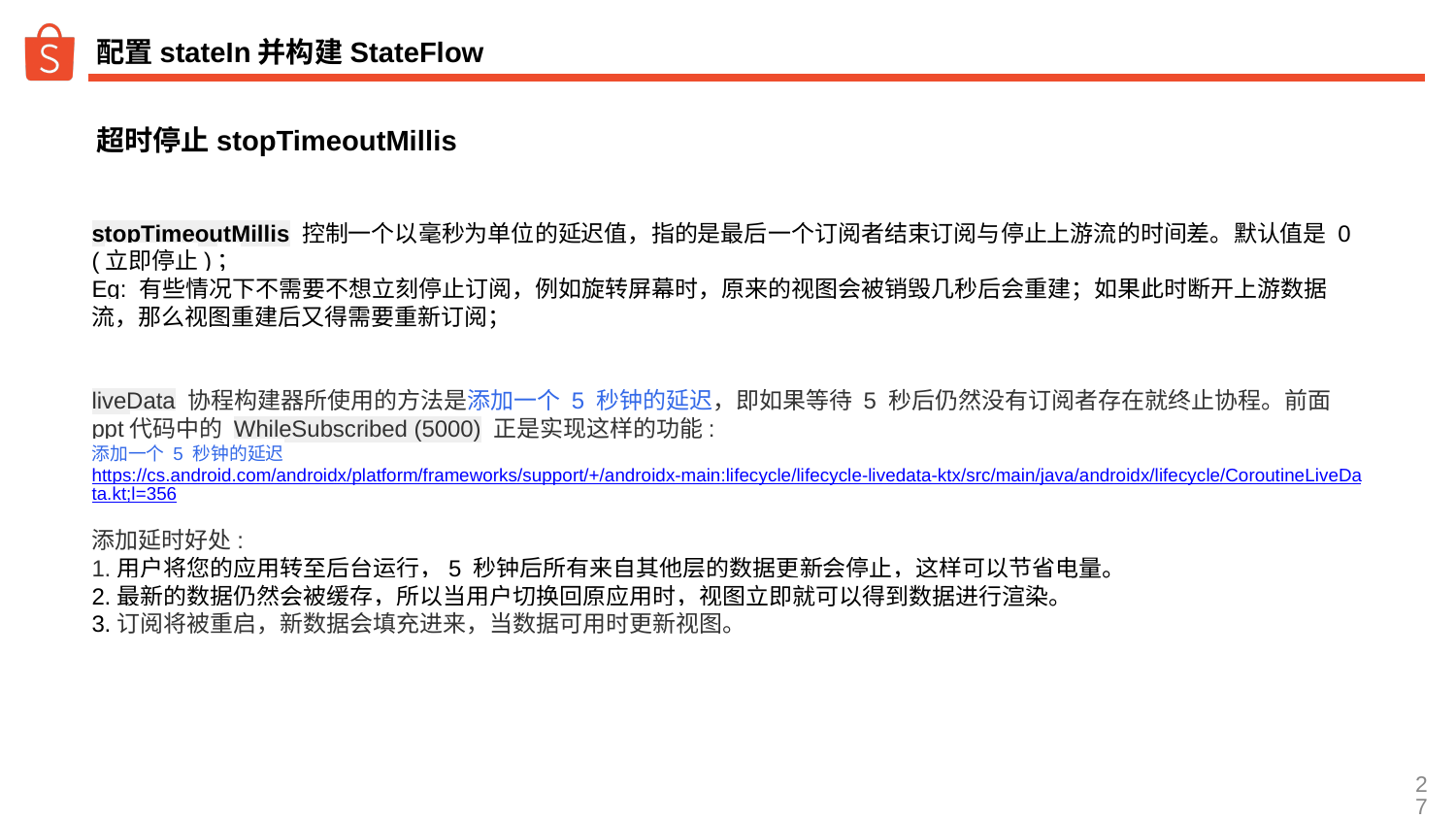

# 配置stateIn并构建StateFlow
超时停止stopTimeoutMillis
stopTimeoutMillis 控制一个以毫秒为单位的延迟值，指的是最后一个订阅者结束订阅与停止上游流的时间差。默认值是 0 (立即停止)；
Eg: 有些情况下不需要不想立刻停止订阅，例如旋转屏幕时，原来的视图会被销毁几秒后会重建；如果此时断开上游数据流，那么视图重建后又得需要重新订阅；

liveData 协程构建器所使用的方法是添加一个 5 秒钟的延迟，即如果等待 5 秒后仍然没有订阅者存在就终止协程。前面ppt代码中的 WhileSubscribed (5000) 正是实现这样的功能:
添加一个 5 秒钟的延迟https://cs.android.com/androidx/platform/frameworks/support/+/androidx-main:lifecycle/lifecycle-livedata-ktx/src/main/java/androidx/lifecycle/CoroutineLiveData.kt;l=356

添加延时好处:
1.用户将您的应用转至后台运行，5 秒钟后所有来自其他层的数据更新会停止，这样可以节省电量。
2.最新的数据仍然会被缓存，所以当用户切换回原应用时，视图立即就可以得到数据进行渲染。
3.订阅将被重启，新数据会填充进来，当数据可用时更新视图。

27